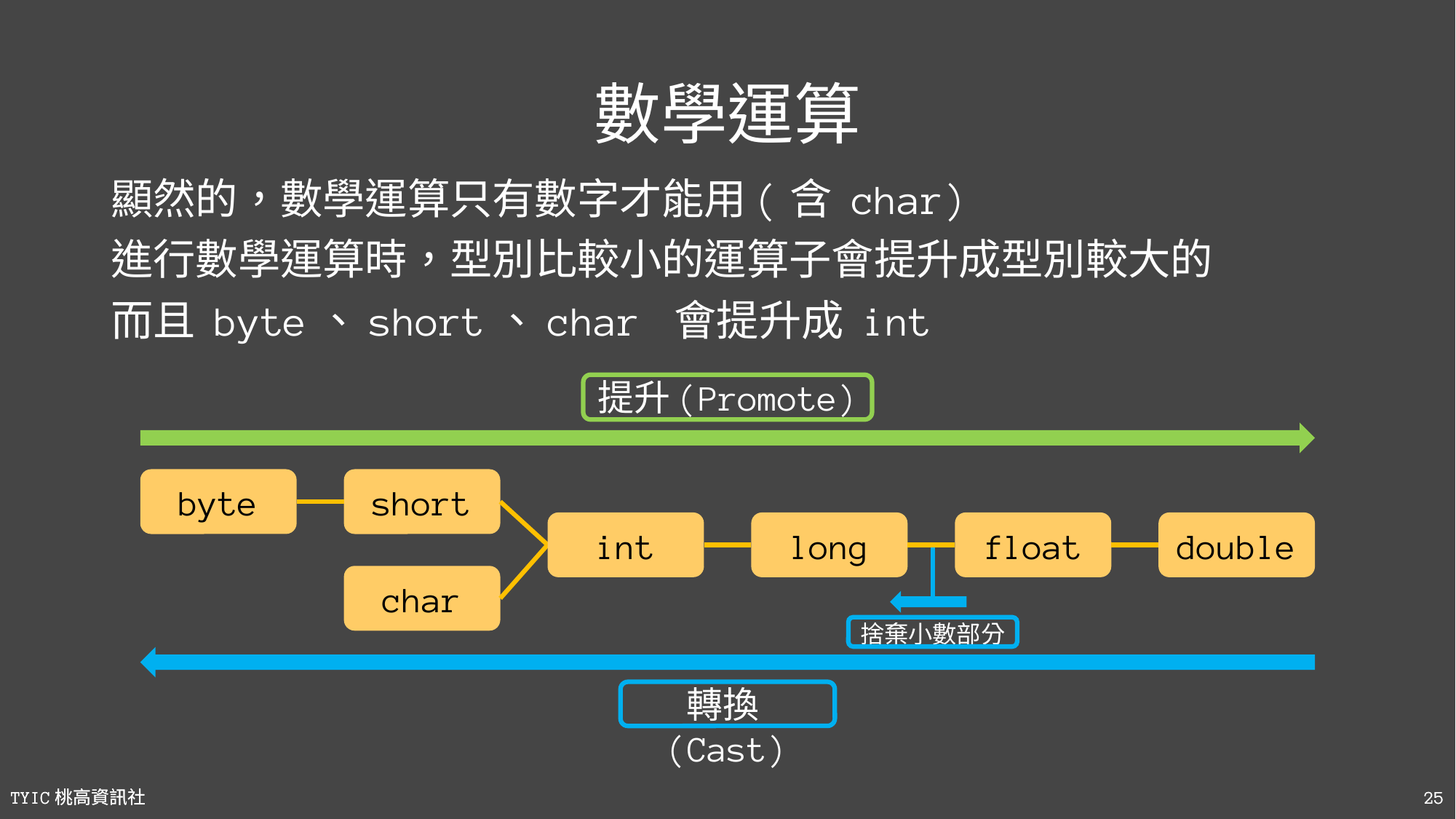

# 數學運算
顯然的，數學運算只有數字才能用(含 char)
進行數學運算時，型別比較小的運算子會提升成型別較大的
而且 byte、short、char 會提升成 int
提升(Promote)

byte
short
int
long
float
double
char

轉換(Cast)

捨棄小數部分